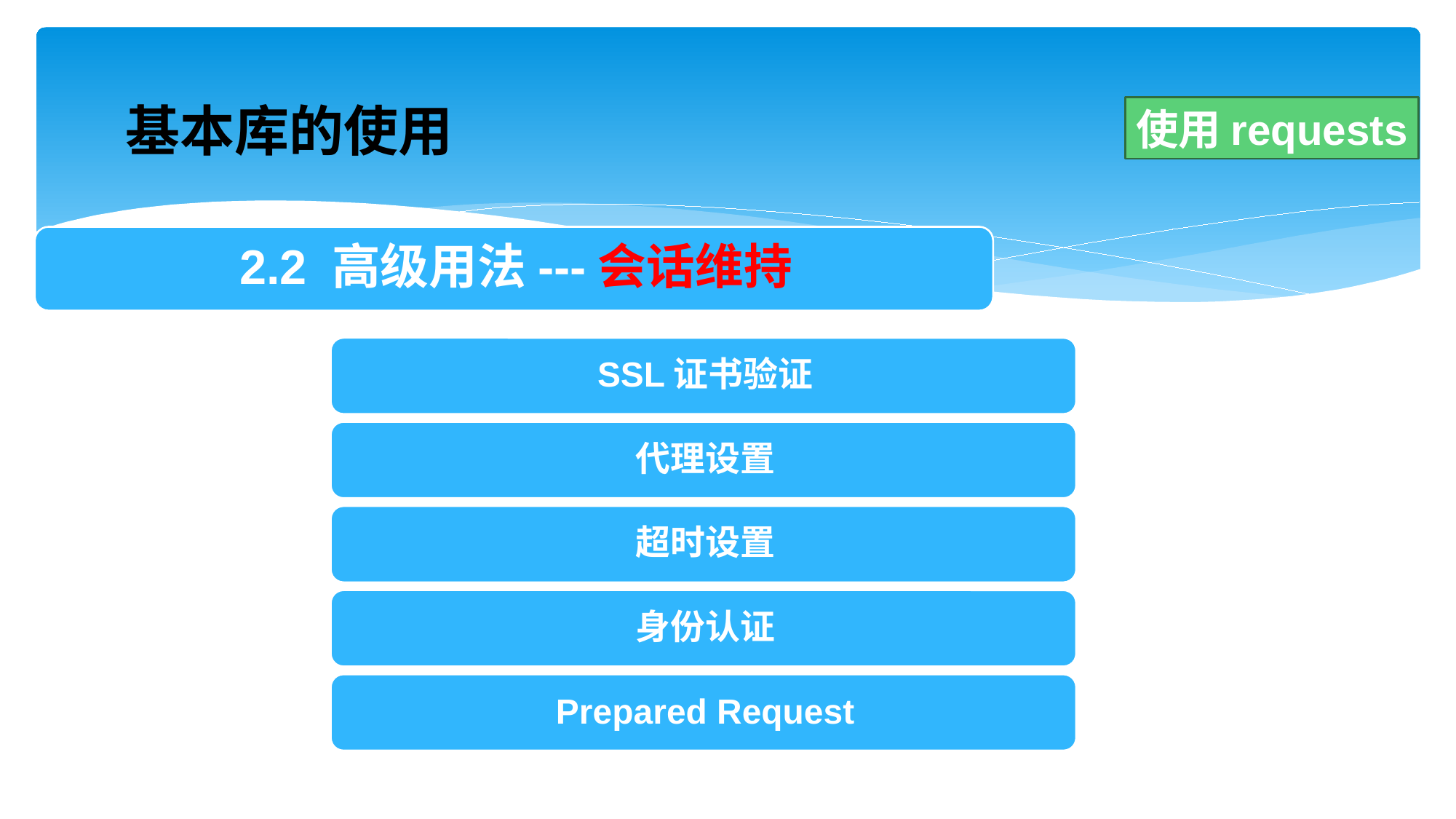

基本库的使用
使用requests
2.2 高级用法---会话维持
SSL证书验证
代理设置
超时设置
身份认证
Prepared Request